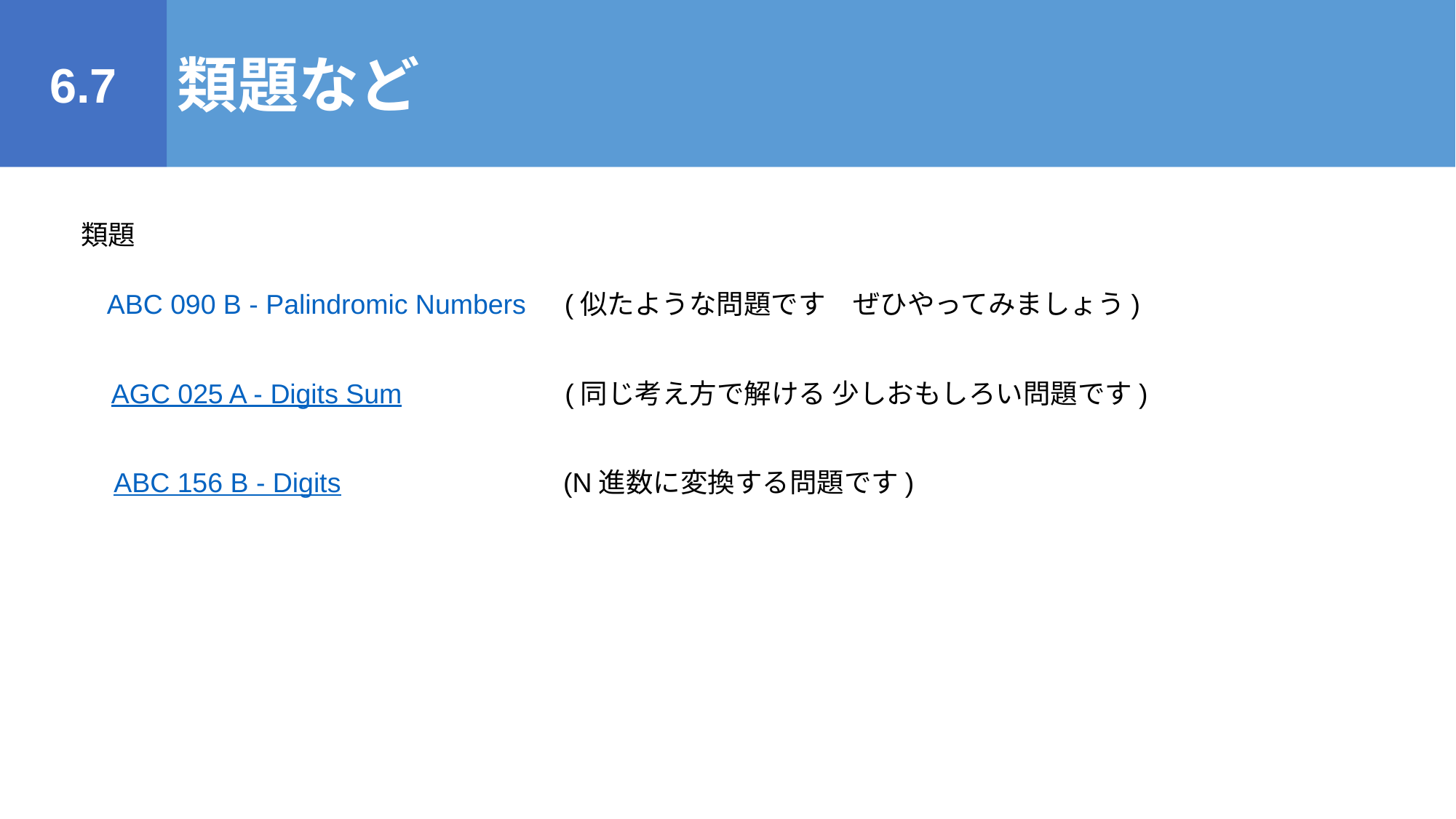

6.7
類題など
類題
ABC 090 B - Palindromic Numbers
(似たような問題です　ぜひやってみましょう)
AGC 025 A - Digits Sum
(同じ考え方で解ける 少しおもしろい問題です)
ABC 156 B - Digits
(N進数に変換する問題です)